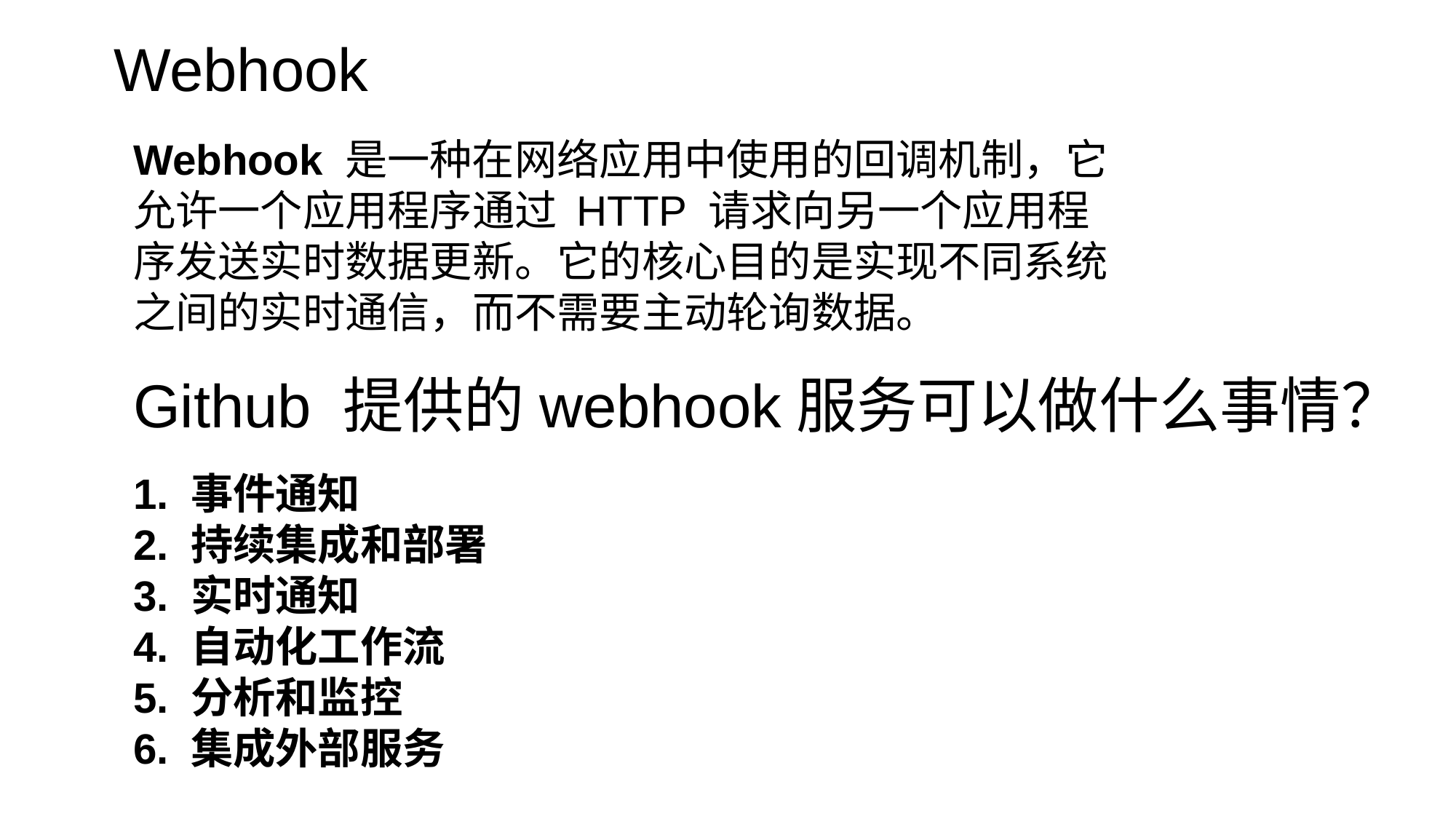

Webhook
Webhook 是一种在网络应用中使用的回调机制，它允许一个应用程序通过 HTTP 请求向另一个应用程序发送实时数据更新。它的核心目的是实现不同系统之间的实时通信，而不需要主动轮询数据。
Github 提供的webhook服务可以做什么事情？
1. 事件通知
2. 持续集成和部署
3. 实时通知
4. 自动化工作流
5. 分析和监控
6. 集成外部服务